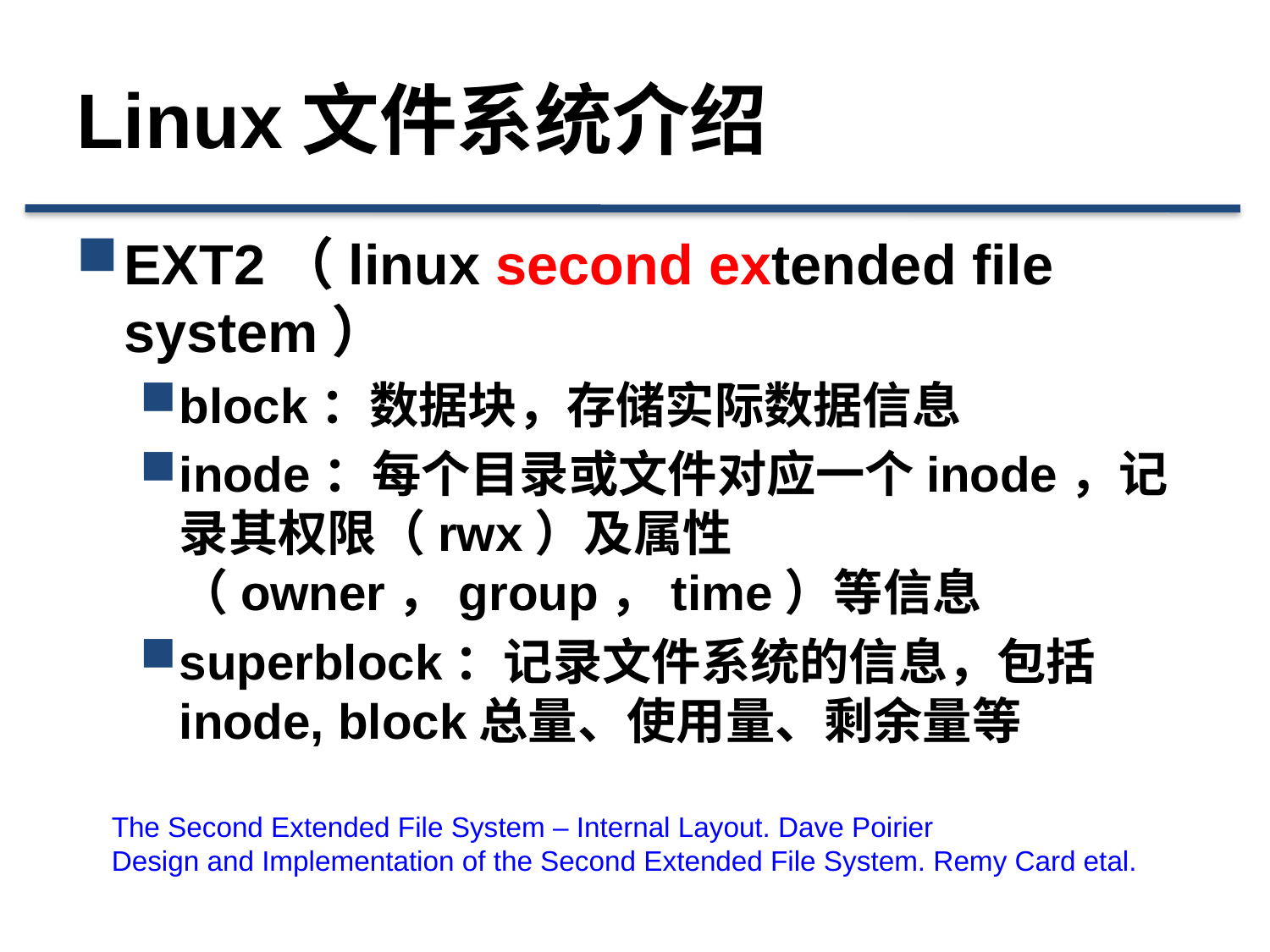

# Linux文件系统介绍
EXT2（linux second extended file system）
block：数据块，存储实际数据信息
inode：每个目录或文件对应一个inode，记录其权限（rwx）及属性（owner，group，time）等信息
superblock：记录文件系统的信息，包括inode, block总量、使用量、剩余量等
The Second Extended File System – Internal Layout. Dave Poirier
Design and Implementation of the Second Extended File System. Remy Card etal.